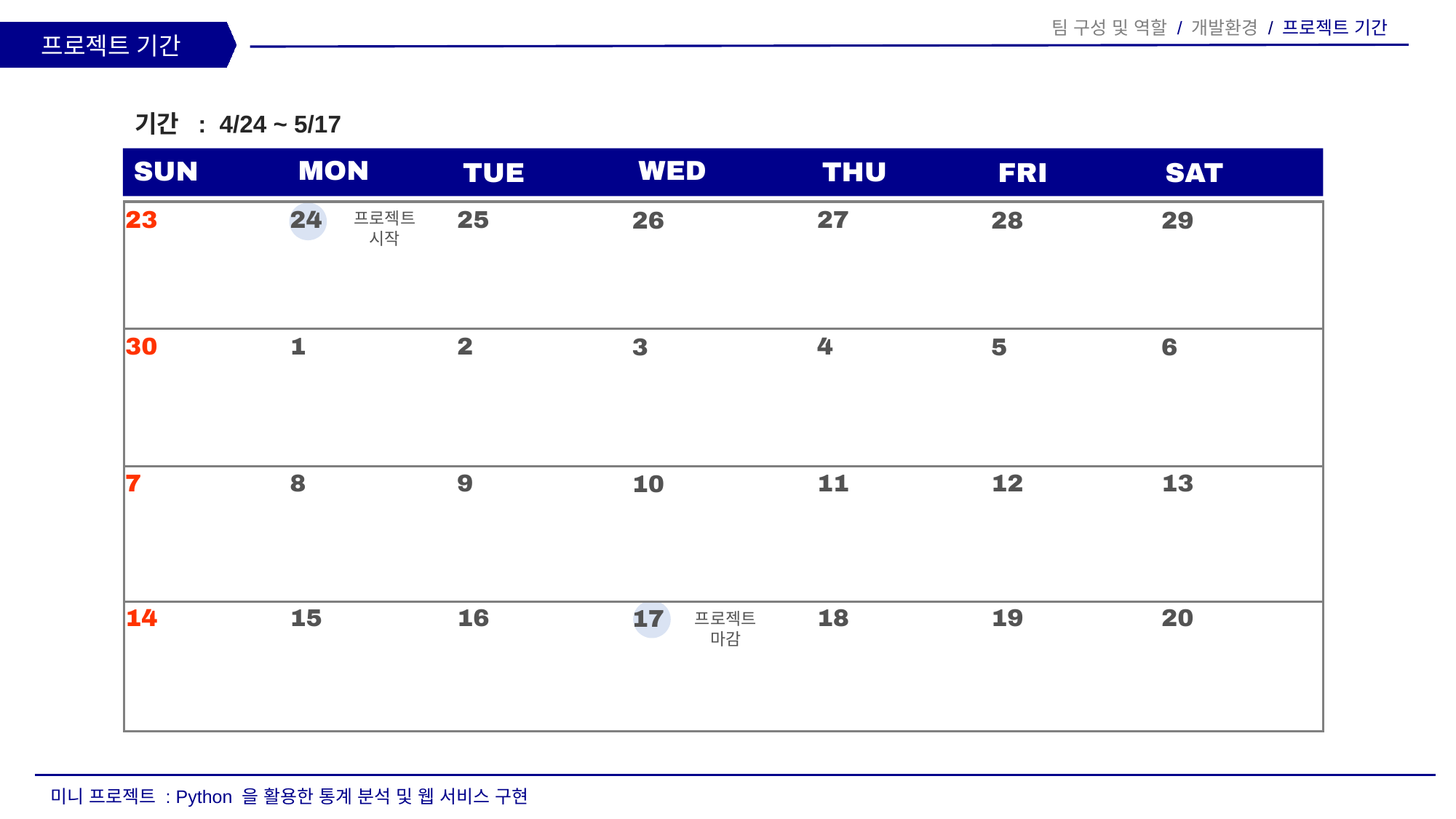

팀 구성 및 역할 / 개발환경 / 프로젝트 기간

프로젝트 기간
기간  :  4/24 ~ 5/17
MON
WED

SUN
THU
TUE
FRI
SAT
27
24
25
23
28
29
26

프로젝트
시작

4
1
2
30
5
6
3
11
8
9
7
12
13
10
18
15
16
14
19
20
17

프로젝트
마감
미니 프로젝트 : Python 을 활용한 통계 분석 및 웹 서비스 구현